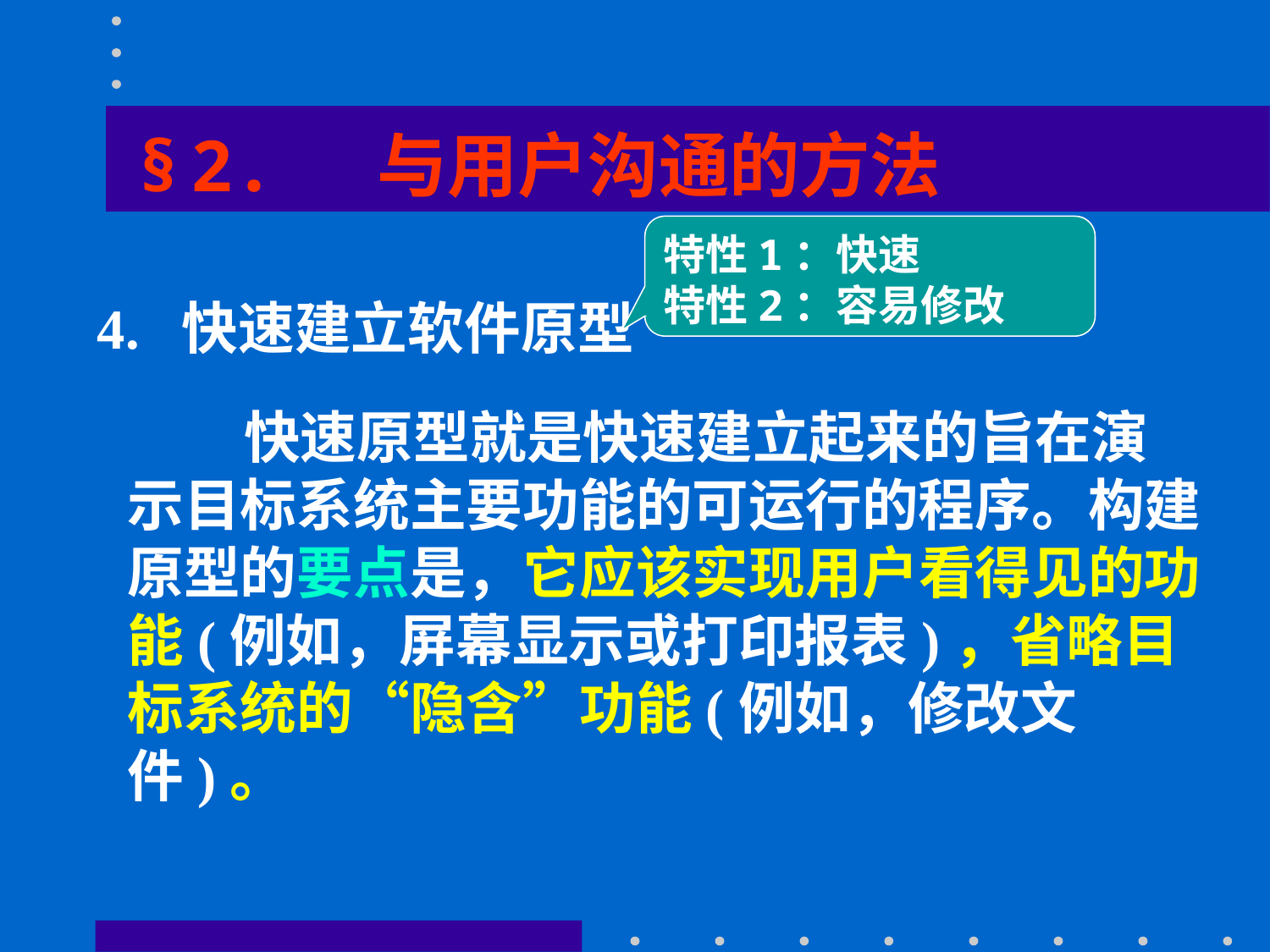

§ 2.  与用户沟通的方法
特性1：快速
特性2：容易修改
4.  快速建立软件原型
        快速原型就是快速建立起来的旨在演示目标系统主要功能的可运行的程序。构建原型的要点是，它应该实现用户看得见的功能(例如，屏幕显示或打印报表)，省略目标系统的“隐含”功能(例如，修改文件)。
39